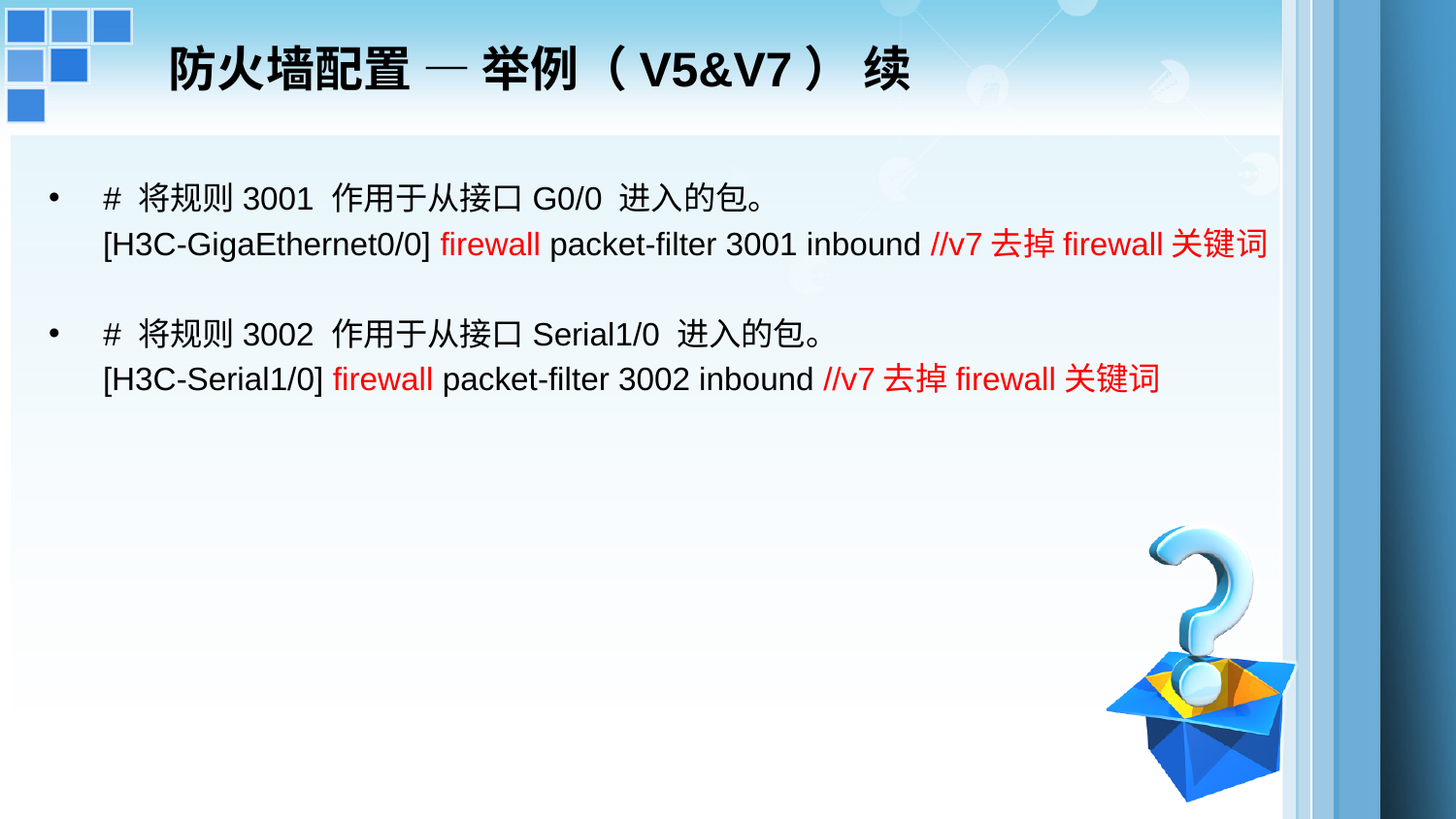

防火墙配置 — 举例（V5&V7） 续
# 将规则3001 作用于从接口G0/0 进入的包。
[H3C-GigaEthernet0/0] firewall packet-filter 3001 inbound //v7去掉firewall关键词

# 将规则3002 作用于从接口Serial1/0 进入的包。
[H3C-Serial1/0] firewall packet-filter 3002 inbound //v7去掉firewall关键词